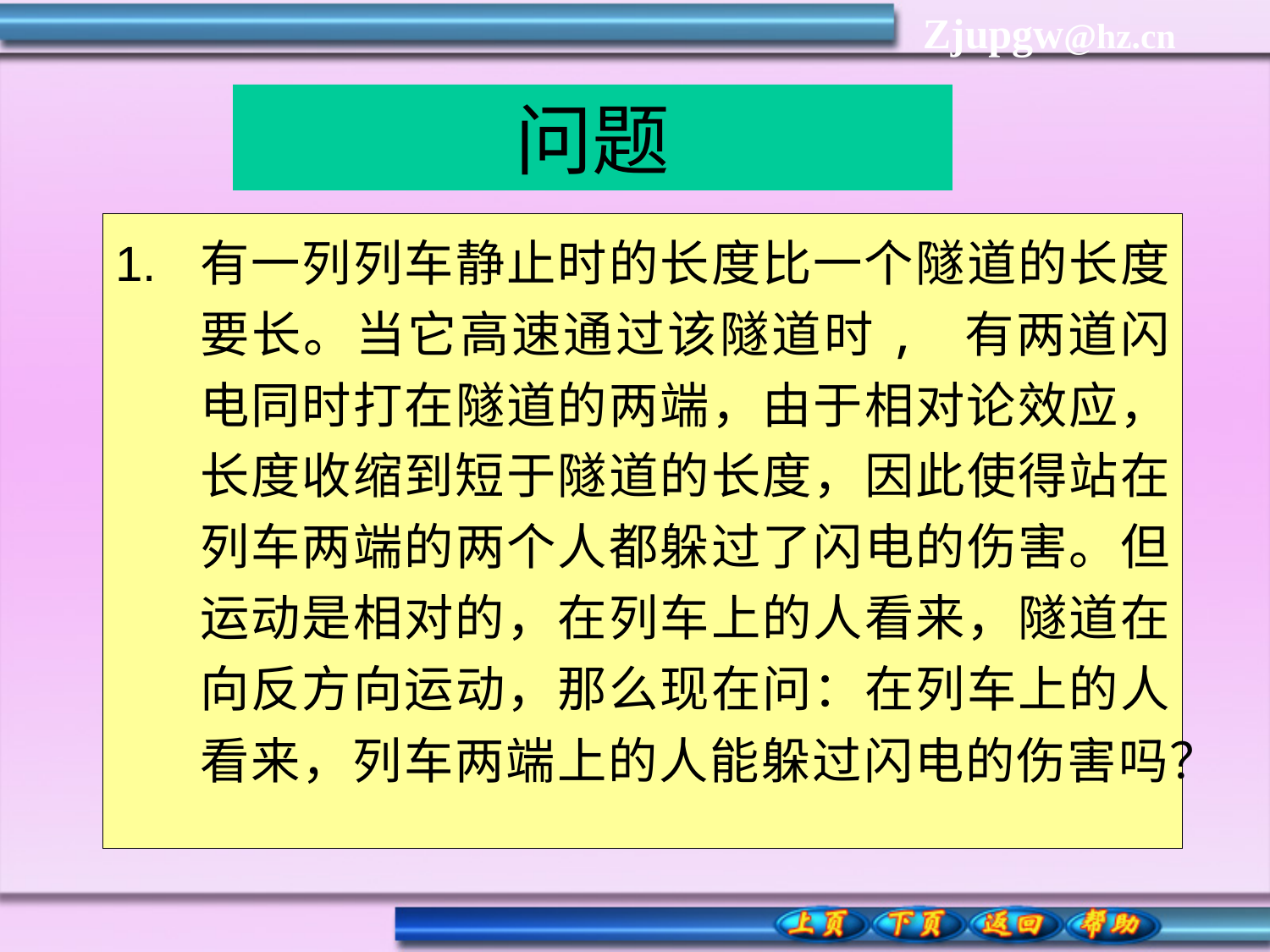

# 问题
有一列列车静止时的长度比一个隧道的长度要长。当它高速通过该隧道时, 有两道闪电同时打在隧道的两端，由于相对论效应，长度收缩到短于隧道的长度，因此使得站在列车两端的两个人都躲过了闪电的伤害。但运动是相对的，在列车上的人看来，隧道在向反方向运动，那么现在问：在列车上的人看来，列车两端上的人能躲过闪电的伤害吗？